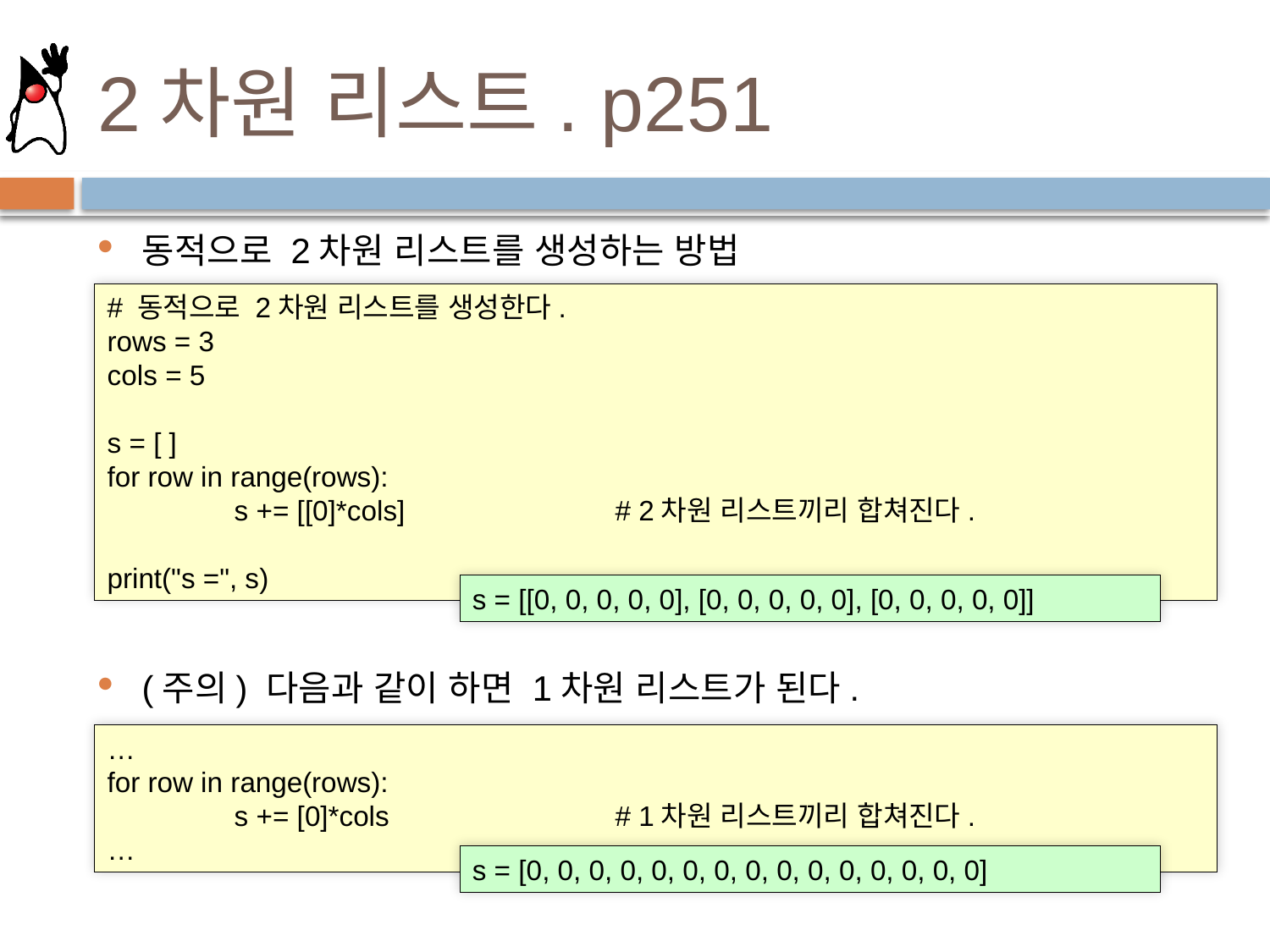

# 2차원 리스트. p251
동적으로 2차원 리스트를 생성하는 방법

(주의) 다음과 같이 하면 1차원 리스트가 된다.
# 동적으로 2차원 리스트를 생성한다.
rows = 3
cols = 5

s = [ ]
for row in range(rows):
	s += [[0]*cols]		# 2차원 리스트끼리 합쳐진다.

print("s =", s)
s = [[0, 0, 0, 0, 0], [0, 0, 0, 0, 0], [0, 0, 0, 0, 0]]
…
for row in range(rows):
	s += [0]*cols		# 1차원 리스트끼리 합쳐진다.
…
s = [0, 0, 0, 0, 0, 0, 0, 0, 0, 0, 0, 0, 0, 0, 0]